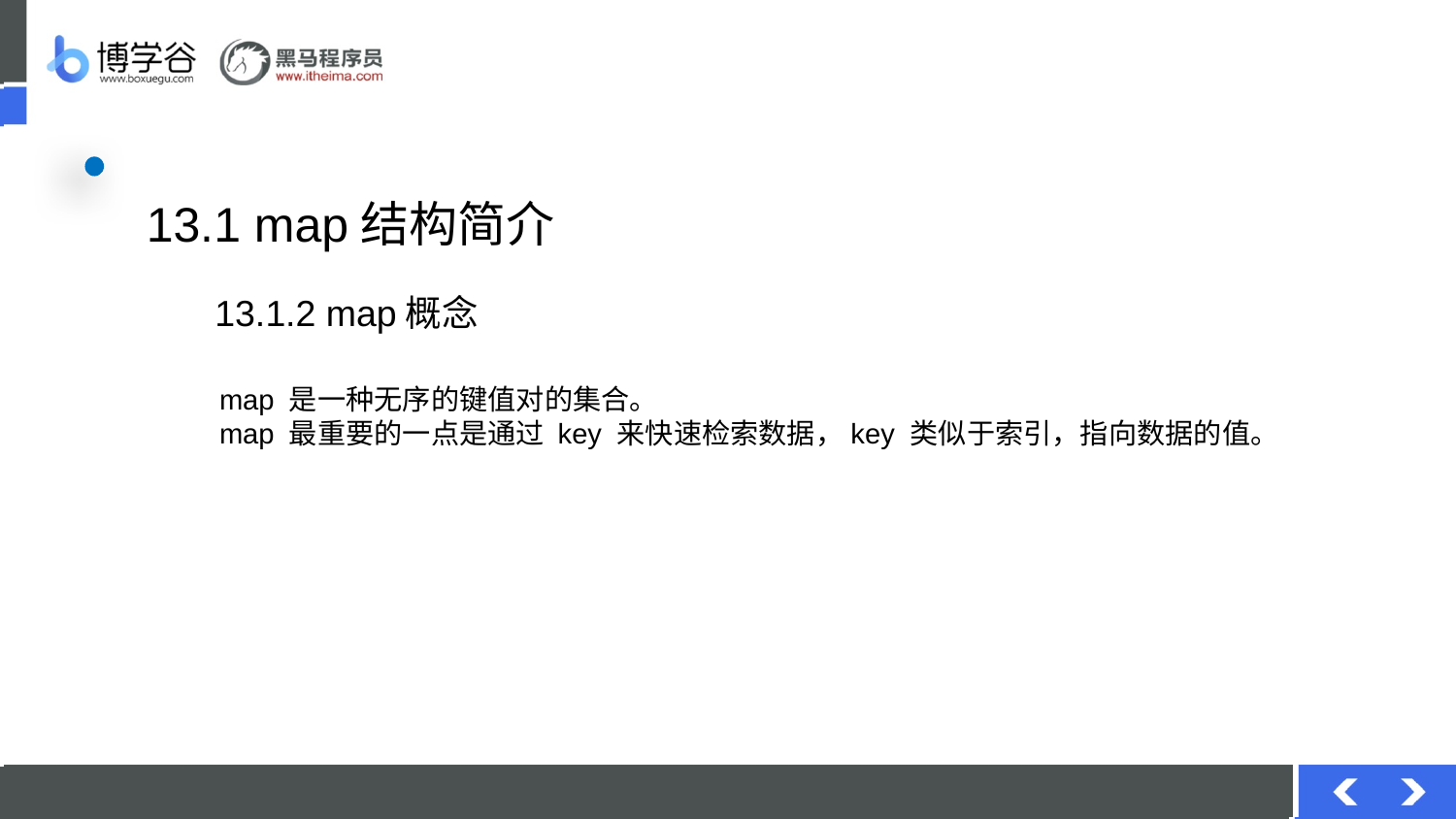

# 13.1 map结构简介
13.1.2 map概念
map 是一种无序的键值对的集合。
map 最重要的一点是通过 key 来快速检索数据，key 类似于索引，指向数据的值。